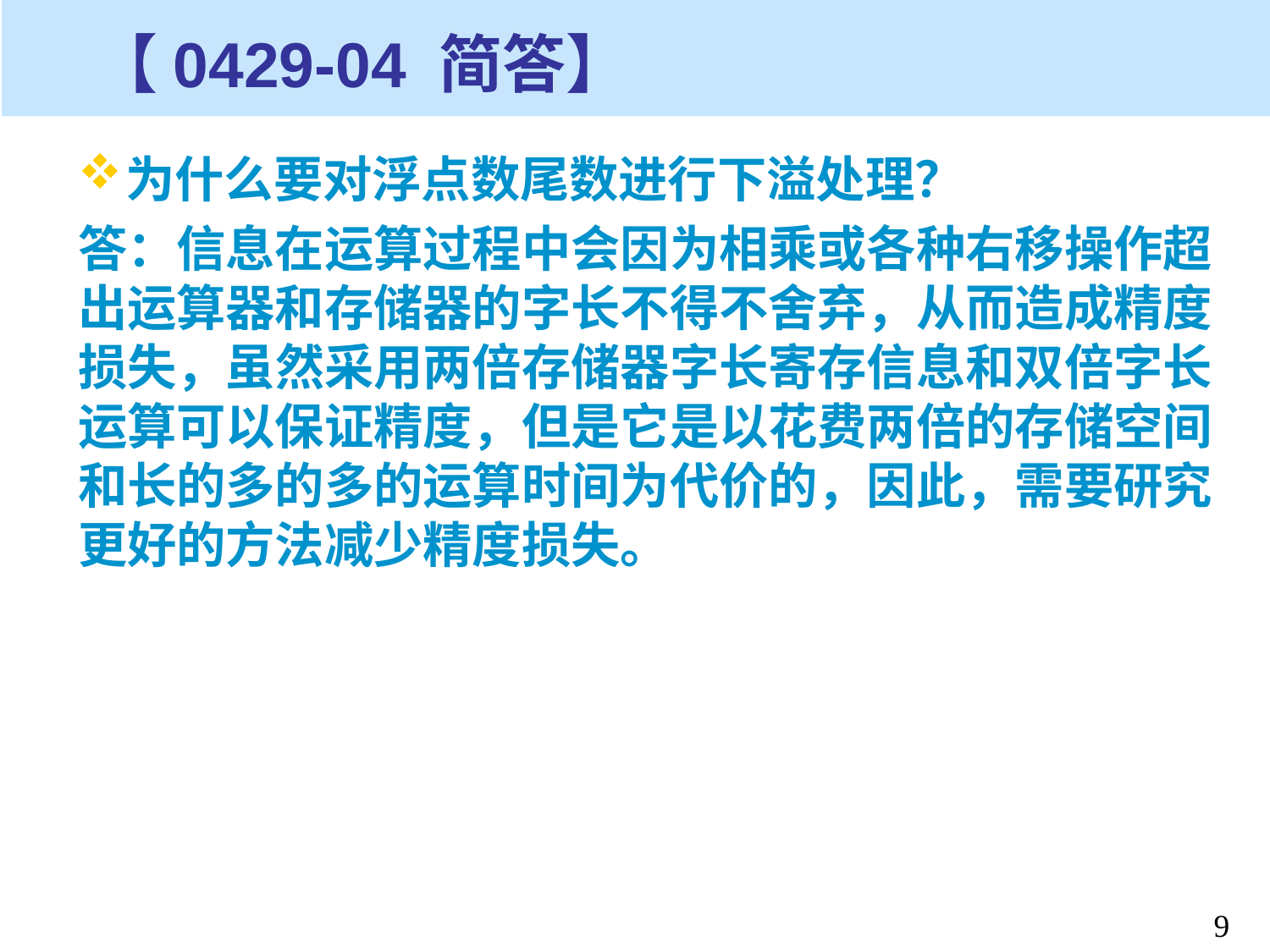

# 【0429-04 简答】
为什么要对浮点数尾数进行下溢处理？
答：信息在运算过程中会因为相乘或各种右移操作超出运算器和存储器的字长不得不舍弃，从而造成精度损失，虽然采用两倍存储器字长寄存信息和双倍字长运算可以保证精度，但是它是以花费两倍的存储空间和长的多的多的运算时间为代价的，因此，需要研究更好的方法减少精度损失。